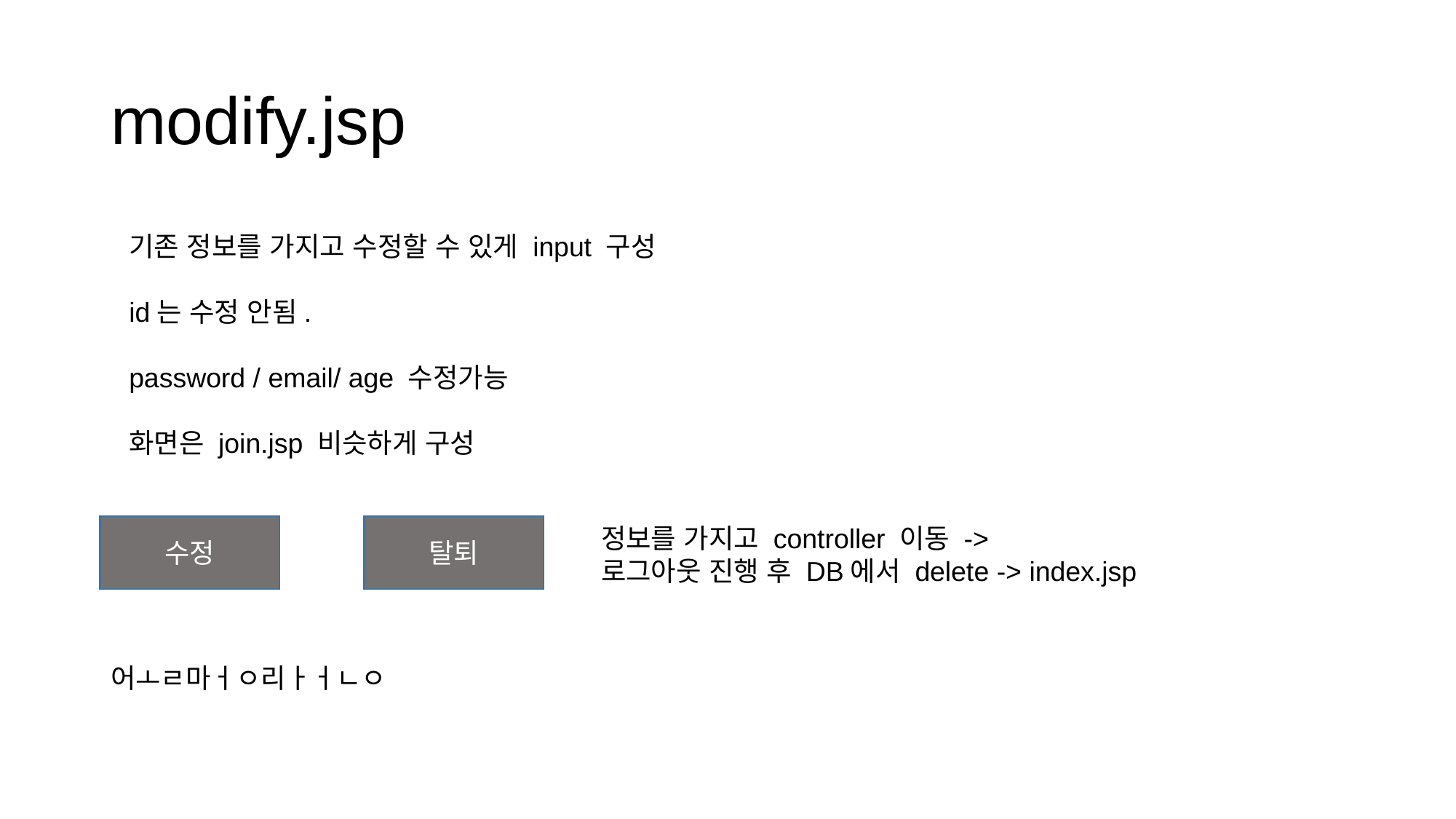

modify.jsp
기존 정보를 가지고 수정할 수 있게 input 구성

id는 수정 안됨.

password / email/ age 수정가능

화면은 join.jsp 비슷하게 구성

수정
탈퇴
정보를 가지고 controller 이동 ->
로그아웃 진행 후 DB에서 delete -> index.jsp
어ㅗㄹ마ㅓㅇ리ㅏㅓㄴㅇ